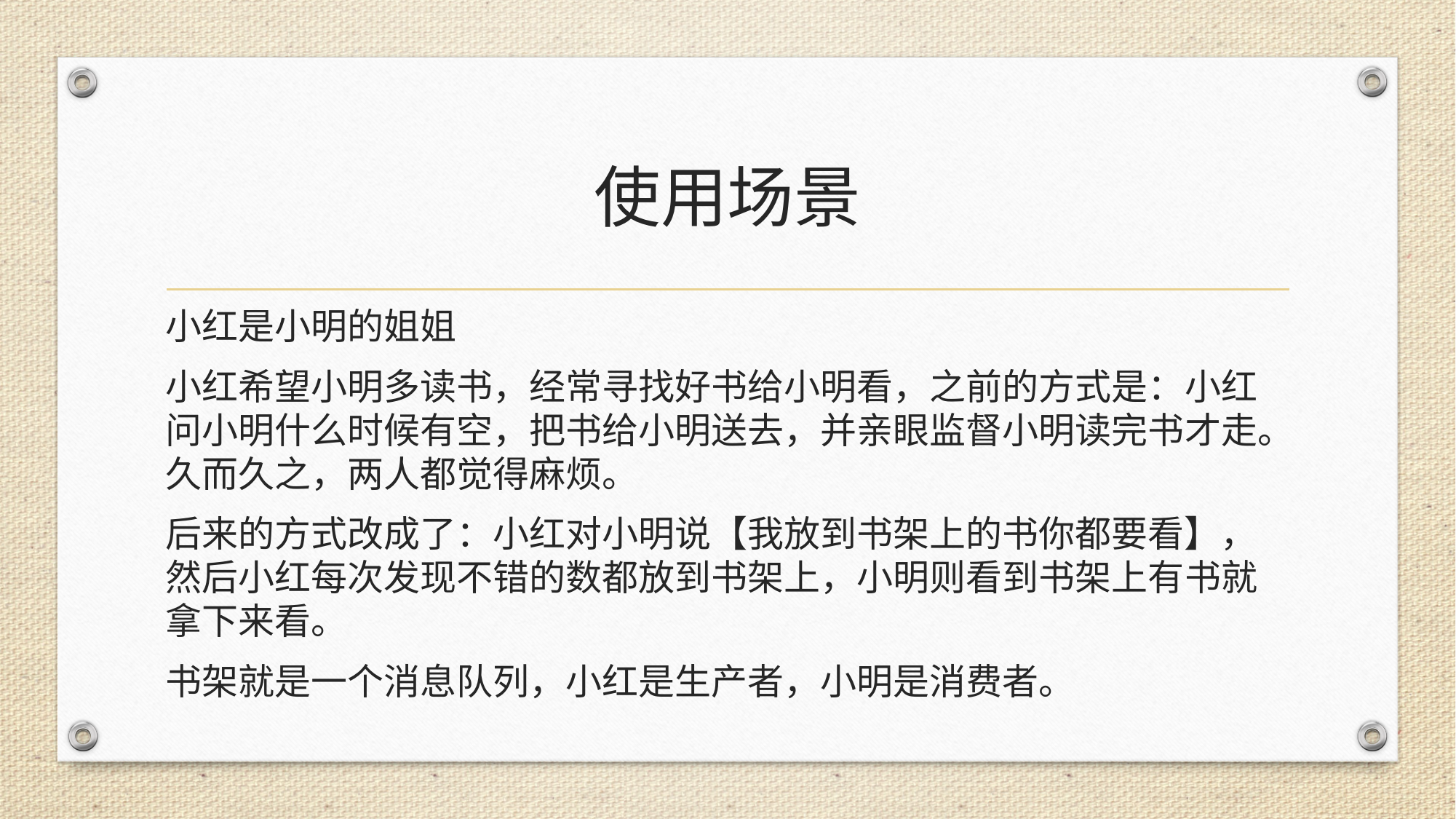

# 使用场景
小红是小明的姐姐
小红希望小明多读书，经常寻找好书给小明看，之前的方式是：小红问小明什么时候有空，把书给小明送去，并亲眼监督小明读完书才走。久而久之，两人都觉得麻烦。
后来的方式改成了：小红对小明说【我放到书架上的书你都要看】，然后小红每次发现不错的数都放到书架上，小明则看到书架上有书就拿下来看。
书架就是一个消息队列，小红是生产者，小明是消费者。